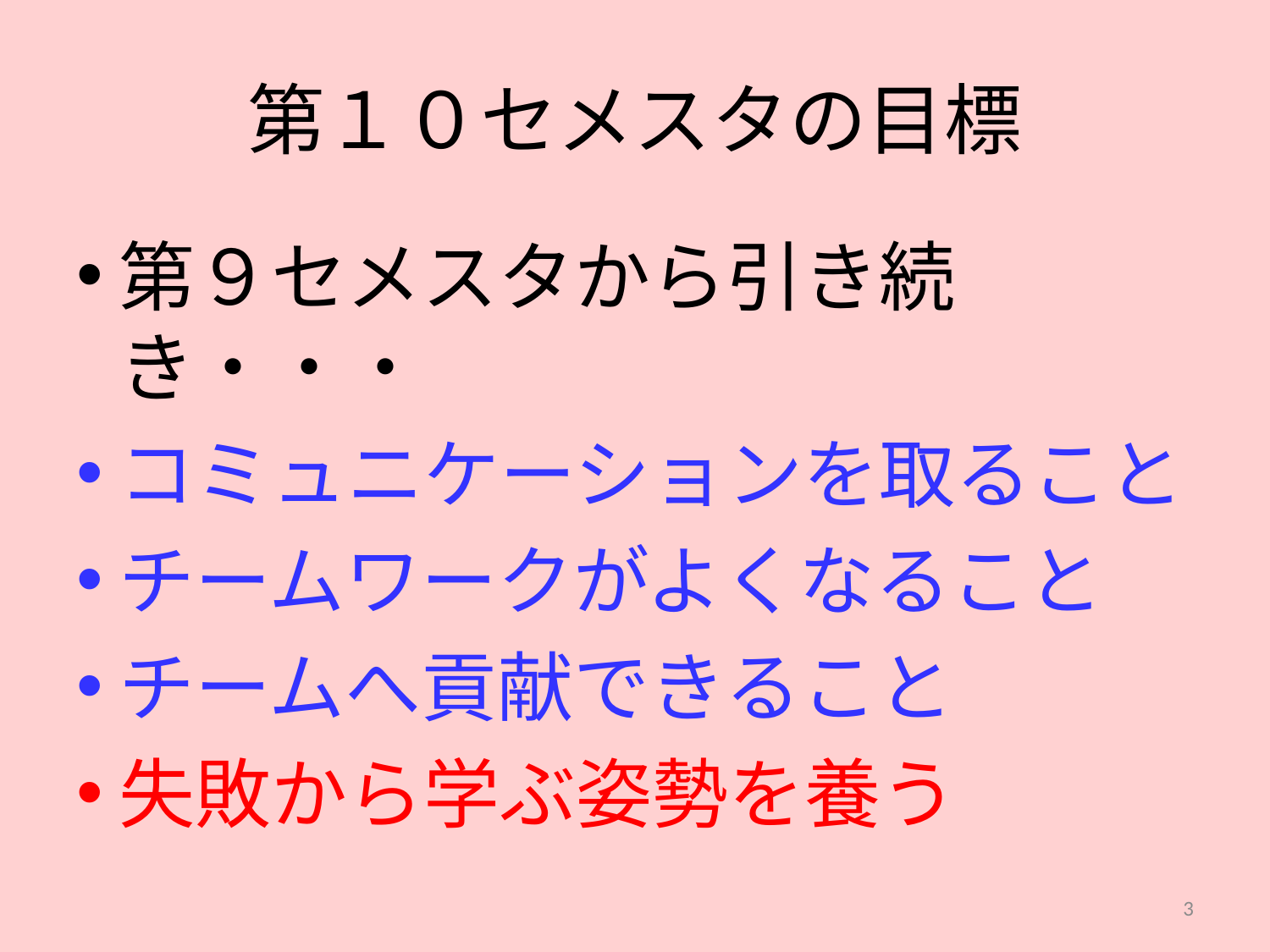

# 第１０セメスタの目標
第９セメスタから引き続き・・・
コミュニケーションを取ること
チームワークがよくなること
チームへ貢献できること
失敗から学ぶ姿勢を養う
3